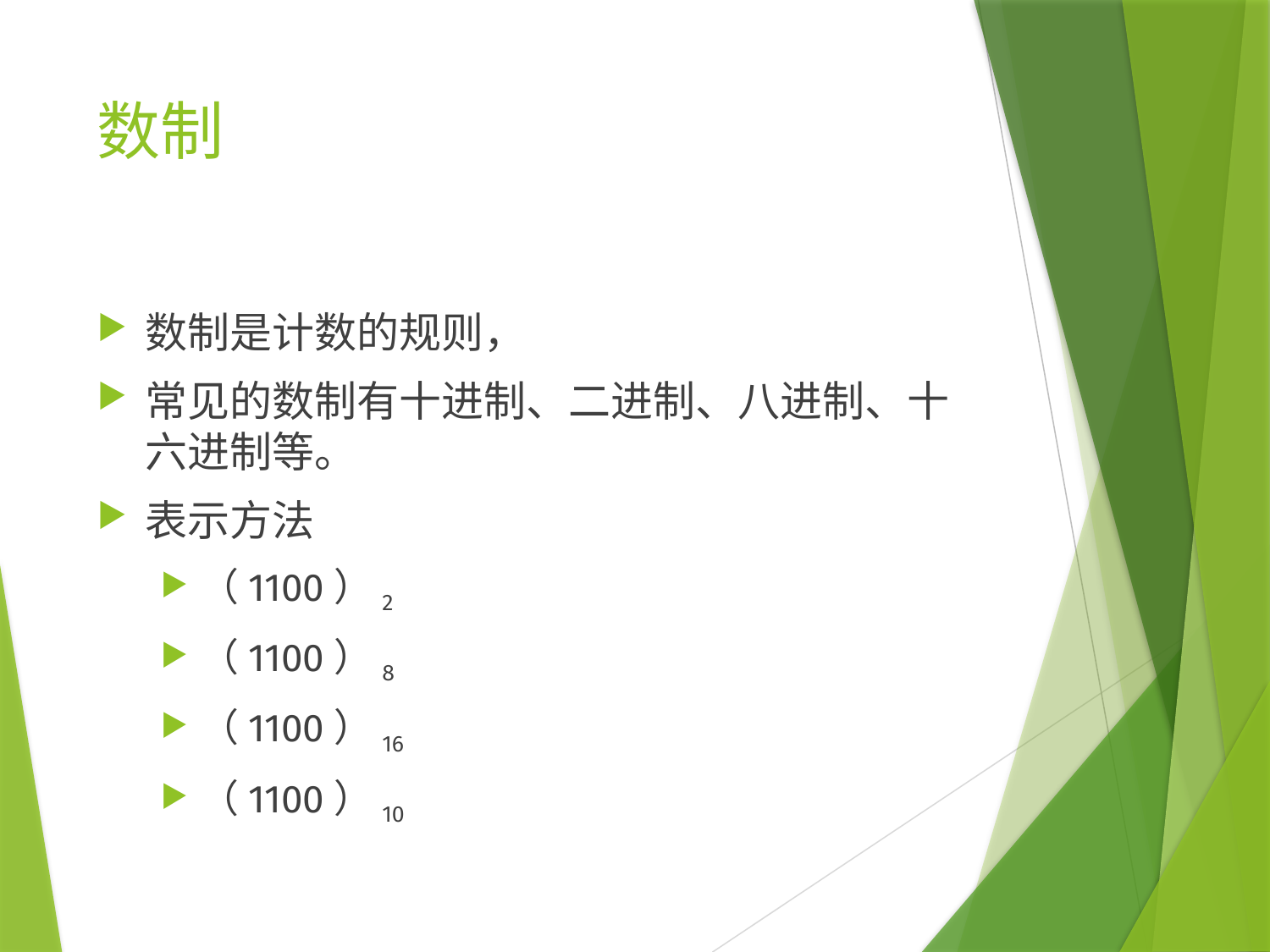

# 数制
数制是计数的规则，
常见的数制有十进制、二进制、八进制、十六进制等。
表示方法
（1100）2
（1100）8
（1100）16
（1100）10